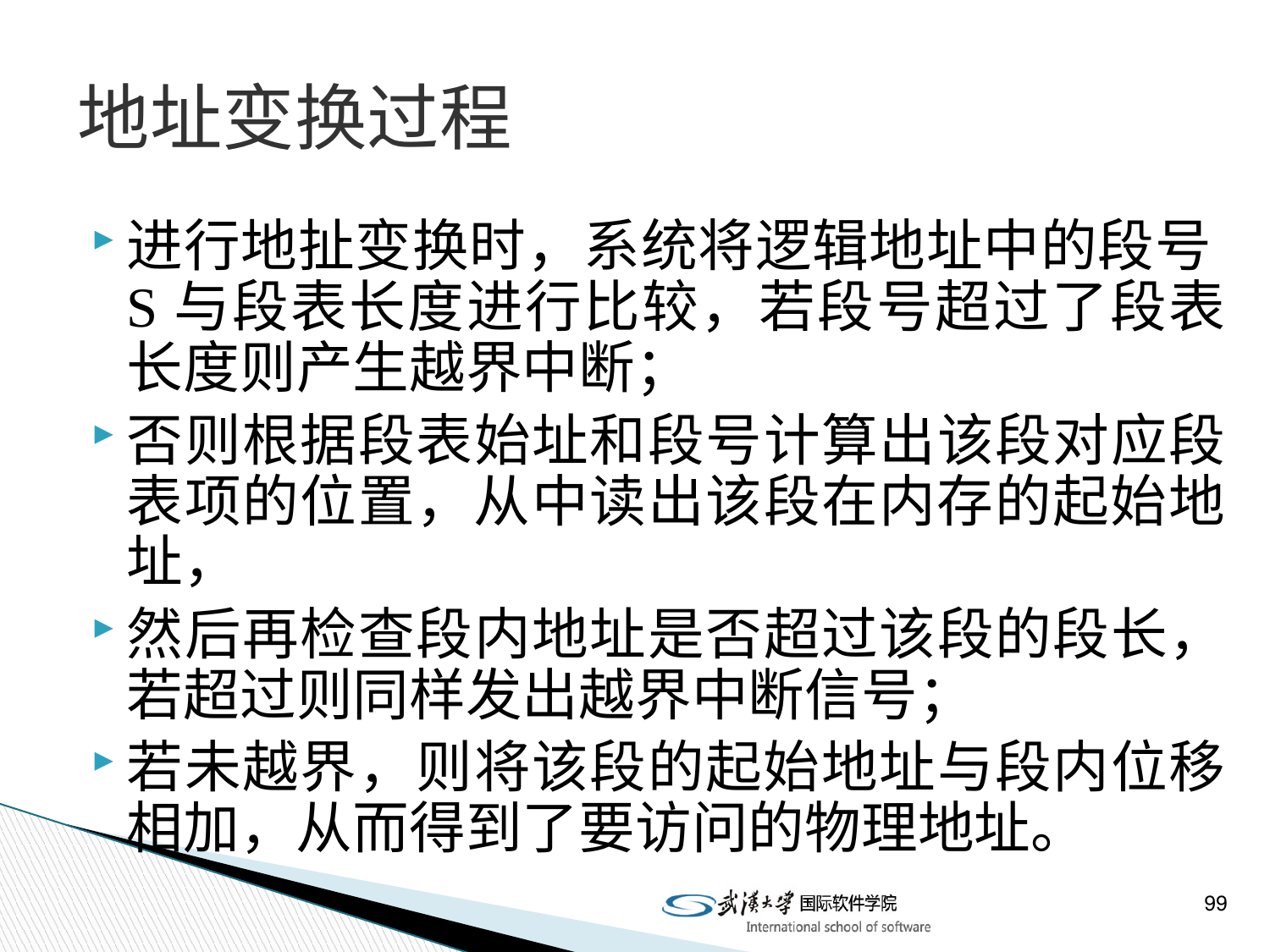

# 地址变换过程
进行地扯变换时，系统将逻辑地址中的段号S与段表长度进行比较，若段号超过了段表长度则产生越界中断；
否则根据段表始址和段号计算出该段对应段表项的位置，从中读出该段在内存的起始地址，
然后再检查段内地址是否超过该段的段长，若超过则同样发出越界中断信号；
若未越界，则将该段的起始地址与段内位移相加，从而得到了要访问的物理地址。